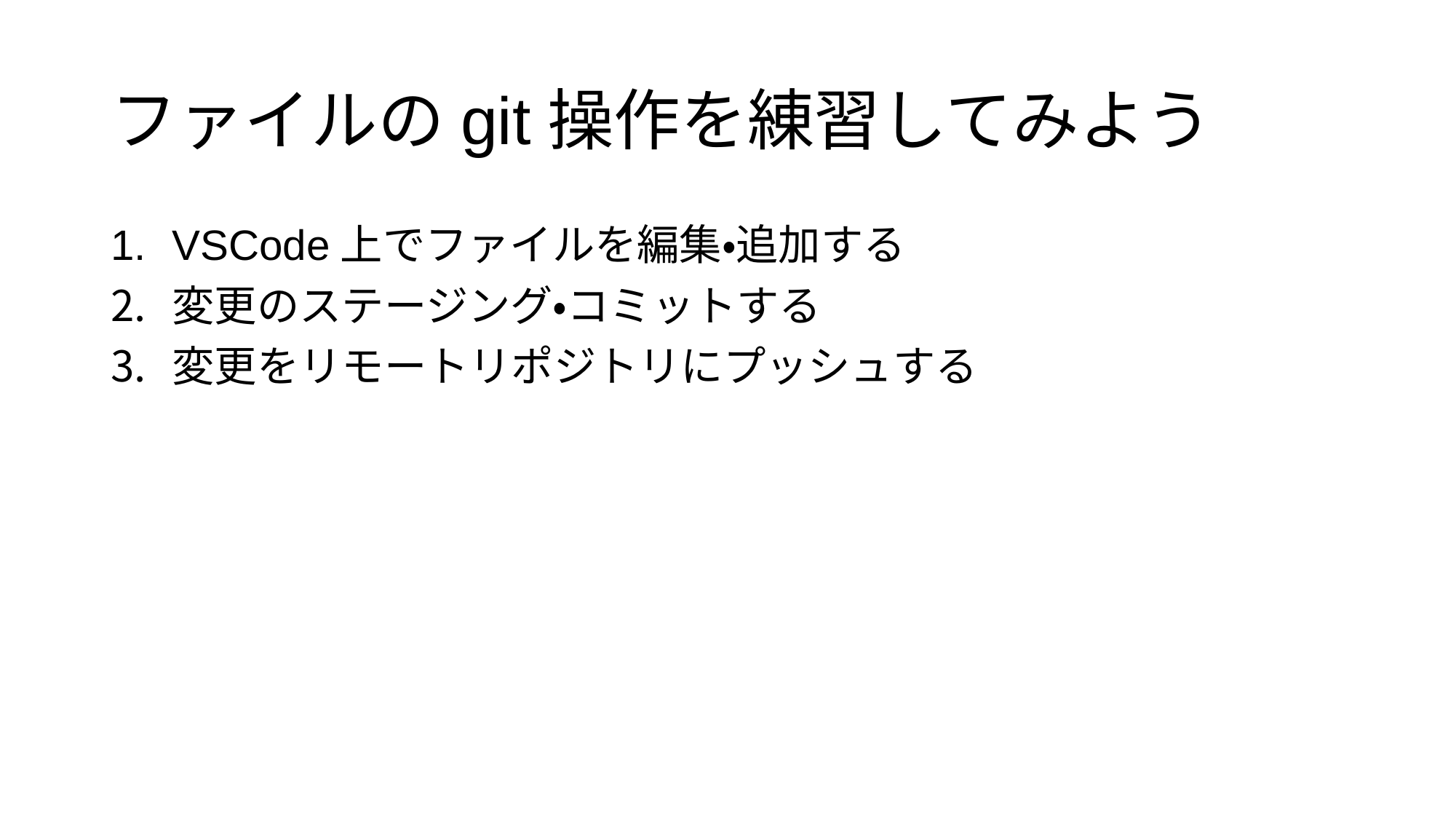

# ファイルのgit操作を練習してみよう
VSCode上でファイルを編集・追加する
変更のステージング・コミットする
変更をリモートリポジトリにプッシュする